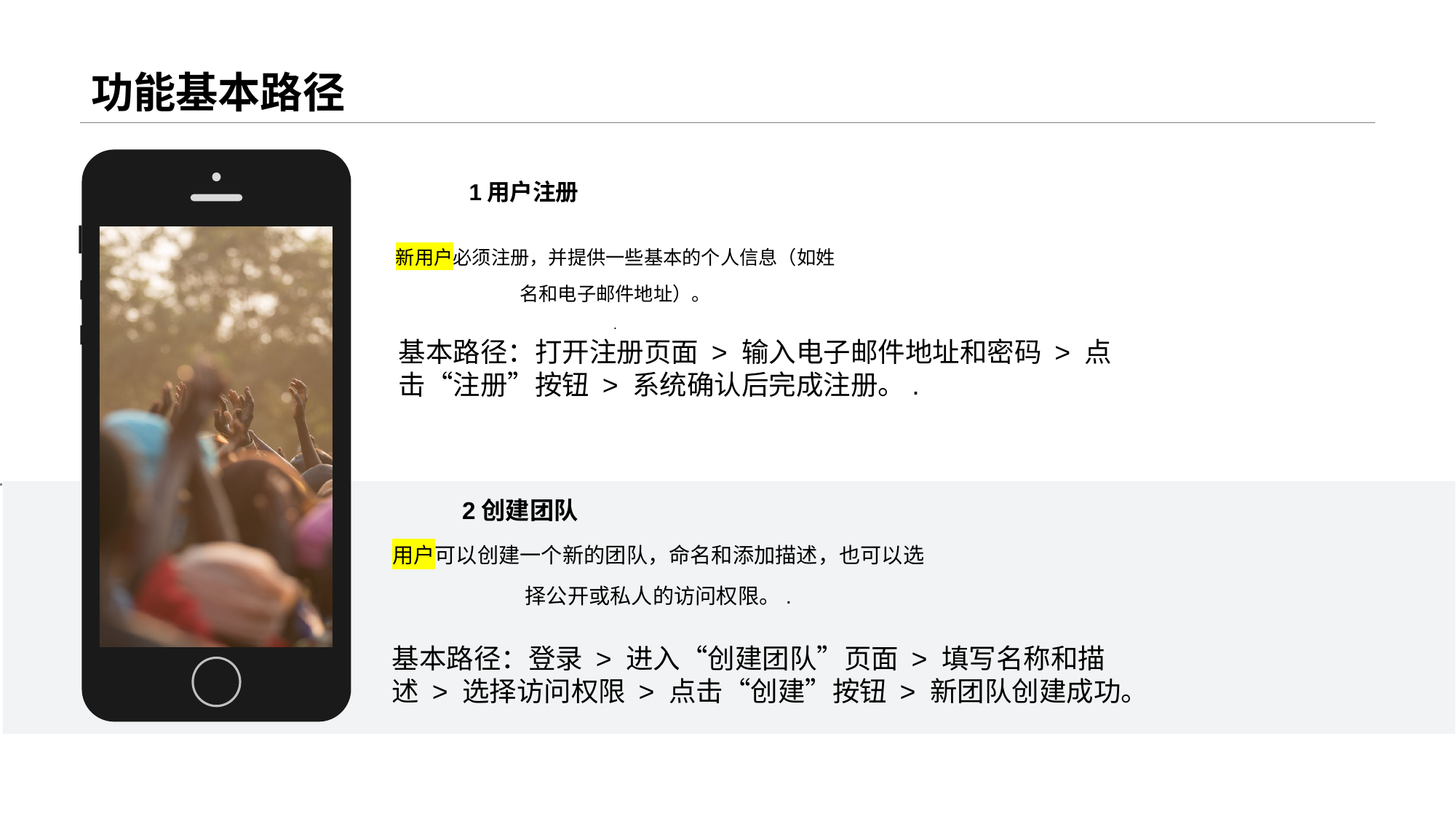

# 功能基本路径

1用户注册

新用户必须注册，并提供一些基本的个人信息（如姓名和电子邮件地址）。
.

基本路径：打开注册页面 > 输入电子邮件地址和密码 > 点击“注册”按钮 > 系统确认后完成注册。.
2创建团队
用户可以创建一个新的团队，命名和添加描述，也可以选择公开或私人的访问权限。.

基本路径：登录 > 进入“创建团队”页面 > 填写名称和描述 > 选择访问权限 > 点击“创建”按钮 > 新团队创建成功。